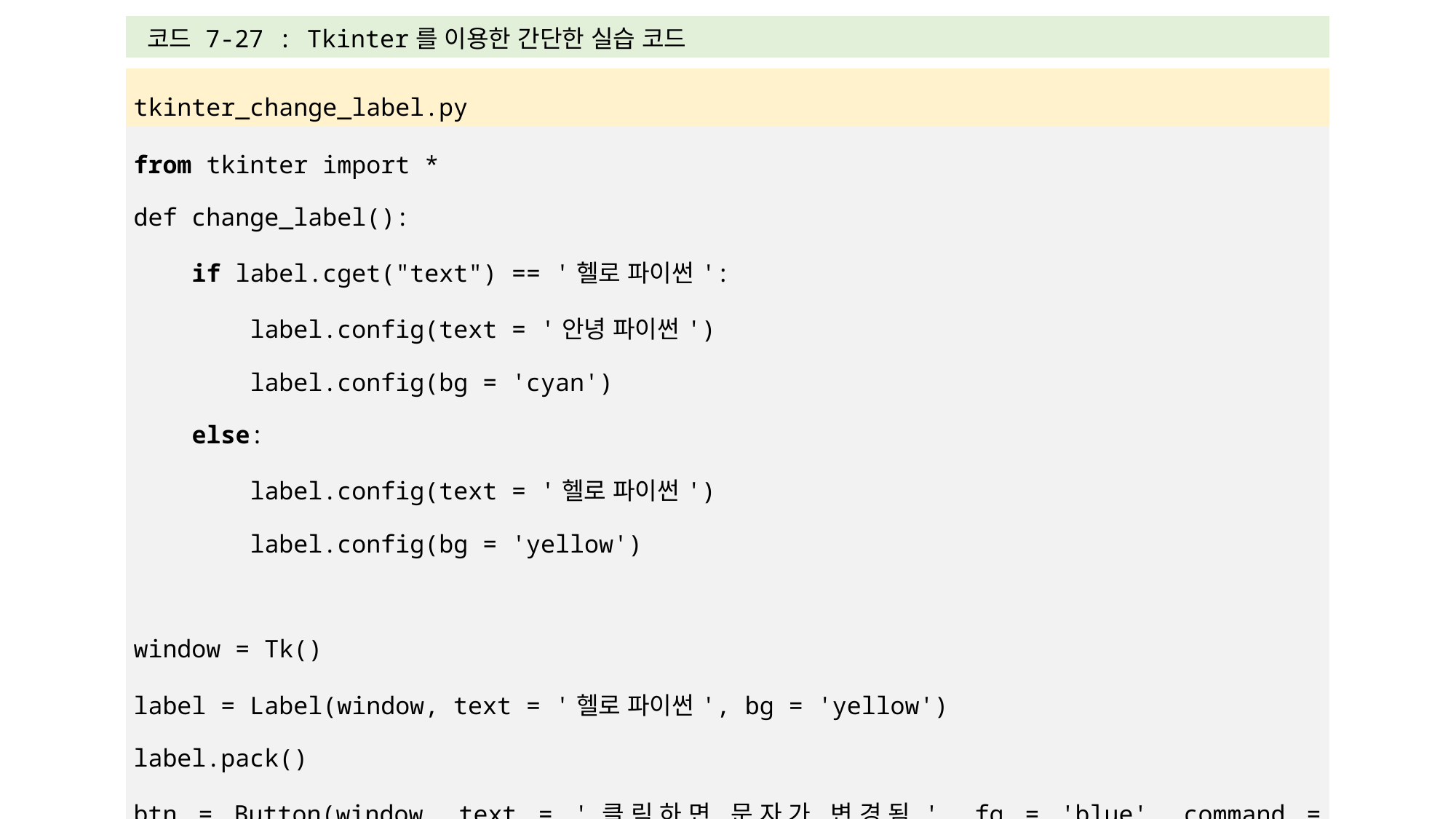

| 코드 7-27 : Tkinter를 이용한 간단한 실습 코드 |
| --- |
|  |
| tkinter\_change\_label.py |
| from tkinter import \* def change\_label(): if label.cget("text") == '헬로 파이썬': label.config(text = '안녕 파이썬') label.config(bg = 'cyan') else: label.config(text = '헬로 파이썬') label.config(bg = 'yellow') window = Tk() label = Label(window, text = '헬로 파이썬', bg = 'yellow') label.pack() btn = Button(window, text = '클릭하면 문자가 변경됨', fg = 'blue', command = change\_label) btn.pack() window.mainloop() |